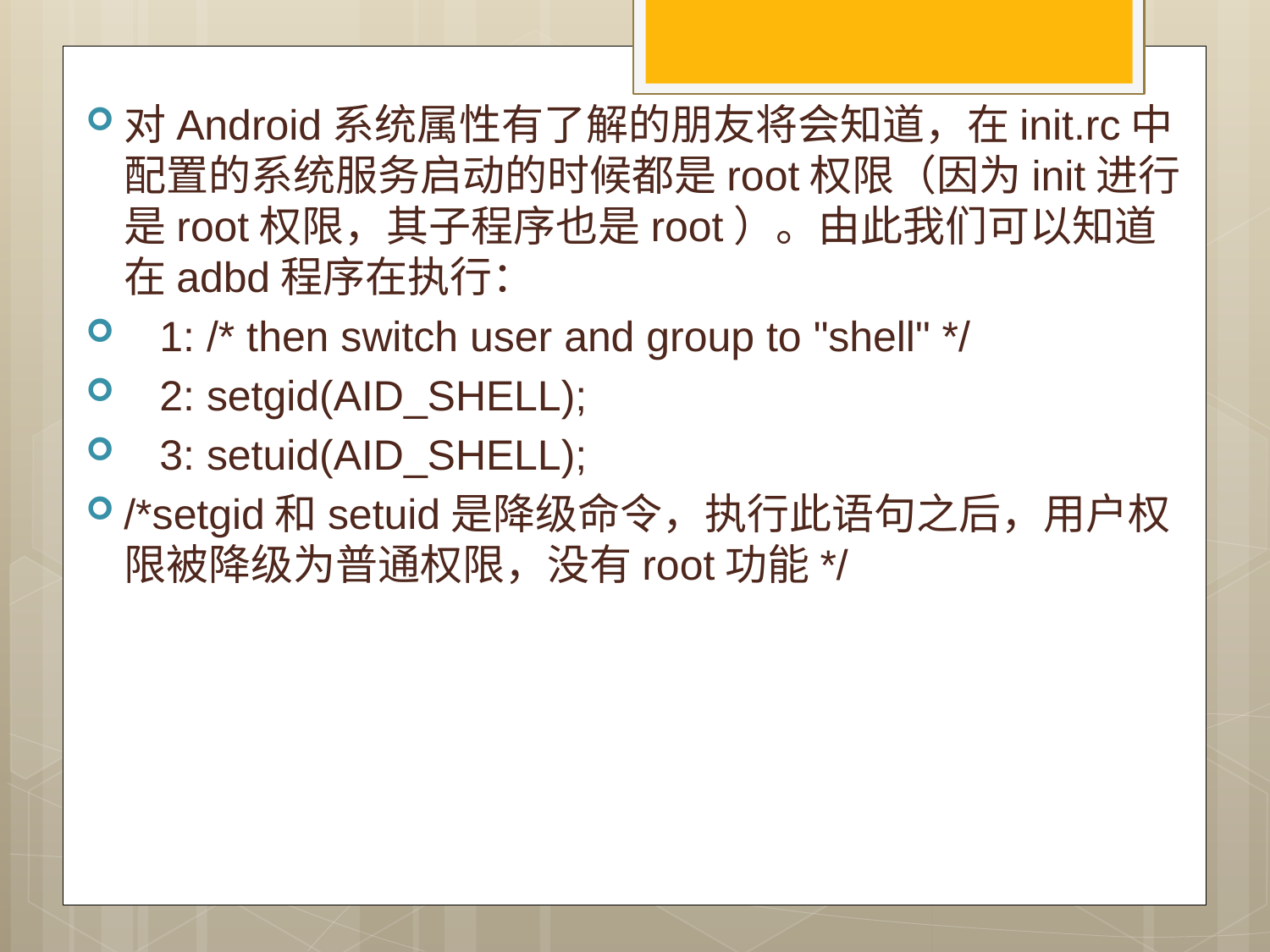

对Android系统属性有了解的朋友将会知道，在init.rc中配置的系统服务启动的时候都是root权限（因为init进行是root权限，其子程序也是root）。由此我们可以知道在adbd程序在执行：
   1: /* then switch user and group to "shell" */
   2: setgid(AID_SHELL);
   3: setuid(AID_SHELL);
/*setgid和setuid是降级命令，执行此语句之后，用户权限被降级为普通权限，没有root功能*/